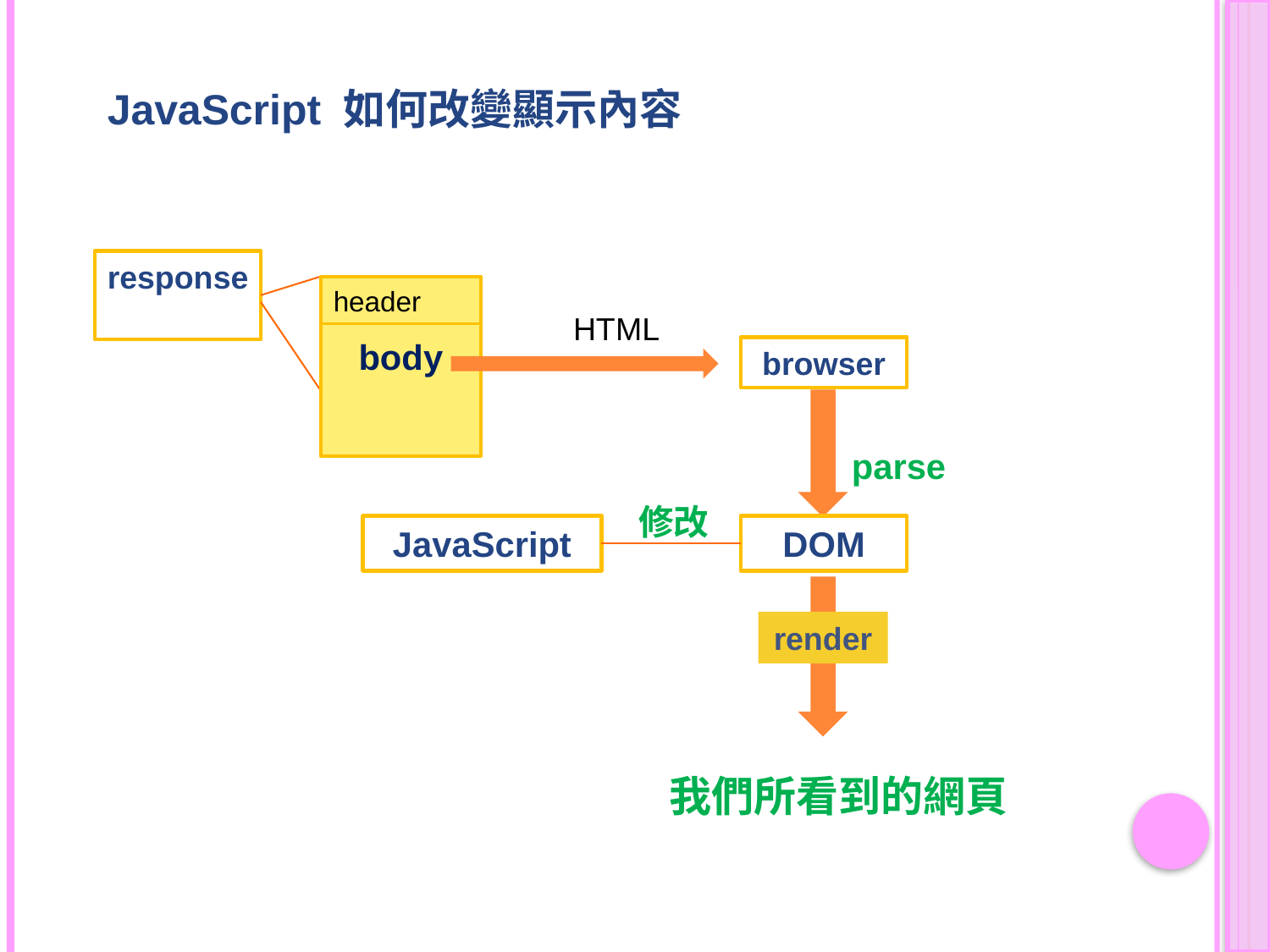

JavaScript 如何改變顯示內容

response

header
HTML
body

browser

修改
JavaScript
DOM

render
parse
我們所看到的網頁